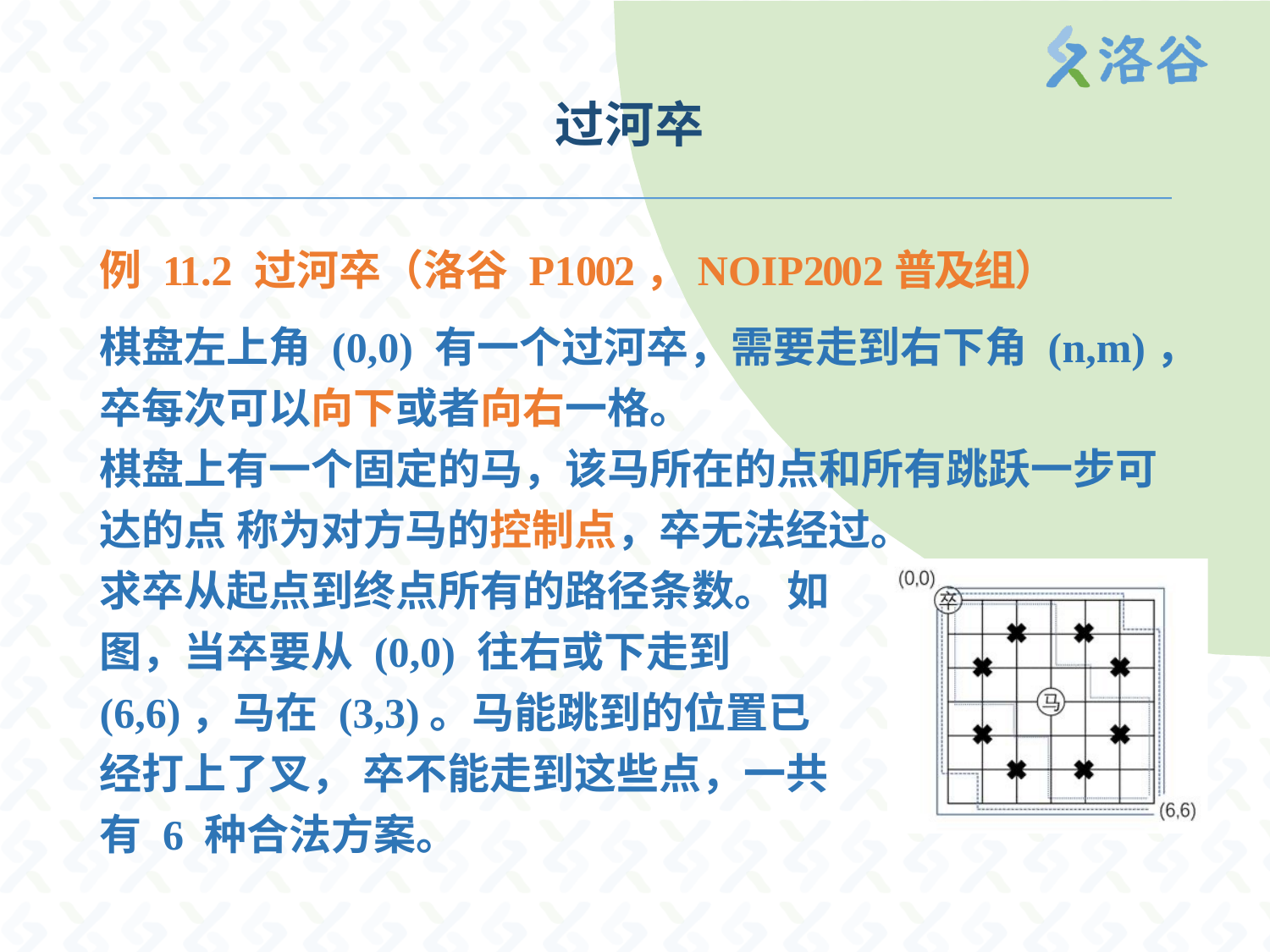

过河卒

例 11.2 过河卒（洛谷 P1002，NOIP2002普及组）
棋盘左上角 (0,0) 有一个过河卒，需要走到右下角 (n,m)，卒每次可以向下或者向右一格。
棋盘上有一个固定的马，该马所在的点和所有跳跃一步可达的点 称为对方马的控制点，卒无法经过。
求卒从起点到终点所有的路径条数。 如图，当卒要从 (0,0) 往右或下走到 (6,6)，马在 (3,3)。马能跳到的位置已经打上了叉， 卒不能走到这些点，一共有 6 种合法方案。